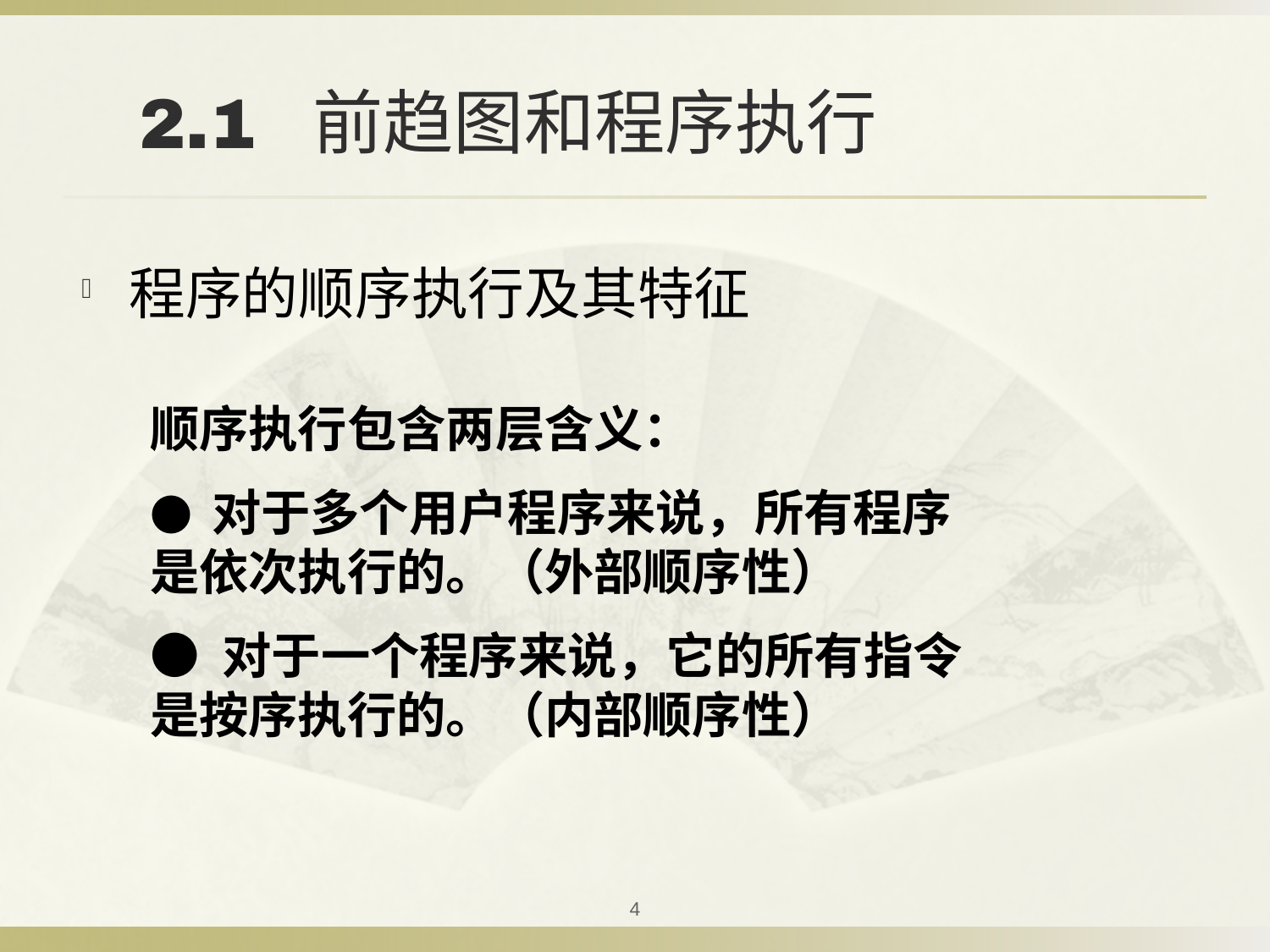

# 2.1  前趋图和程序执行
程序的顺序执行及其特征
顺序执行包含两层含义：
● 对于多个用户程序来说，所有程序是依次执行的。（外部顺序性）
● 对于一个程序来说，它的所有指令是按序执行的。（内部顺序性）
4